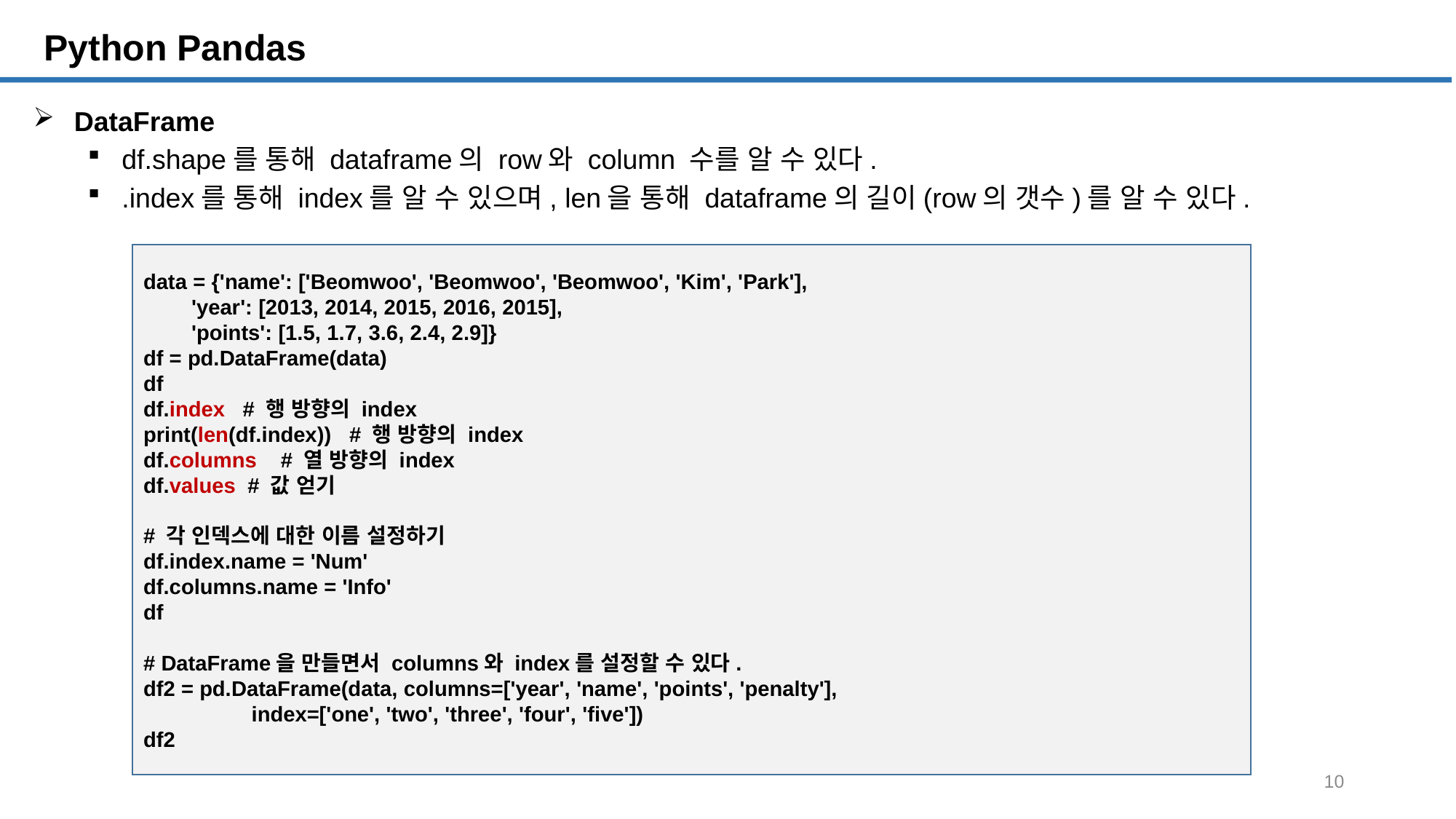

SQL 튜닝 개요
# Python Pandas

DataFrame
df.shape를 통해 dataframe의 row와 column 수를 알 수 있다.
.index를 통해 index를 알 수 있으며, len을 통해 dataframe의 길이(row의 갯수)를 알 수 있다.
data = {'name': ['Beomwoo', 'Beomwoo', 'Beomwoo', 'Kim', 'Park'],
        'year': [2013, 2014, 2015, 2016, 2015],
        'points': [1.5, 1.7, 3.6, 2.4, 2.9]}
df = pd.DataFrame(data)
df
df.index   # 행 방향의 index
print(len(df.index))   # 행 방향의 index
df.columns    # 열 방향의 index
df.values  # 값 얻기

# 각 인덱스에 대한 이름 설정하기
df.index.name = 'Num'
df.columns.name = 'Info'
df

# DataFrame을 만들면서 columns와 index를 설정할 수 있다.
df2 = pd.DataFrame(data, columns=['year', 'name', 'points', 'penalty'],
                  index=['one', 'two', 'three', 'four', 'five'])
df2
10